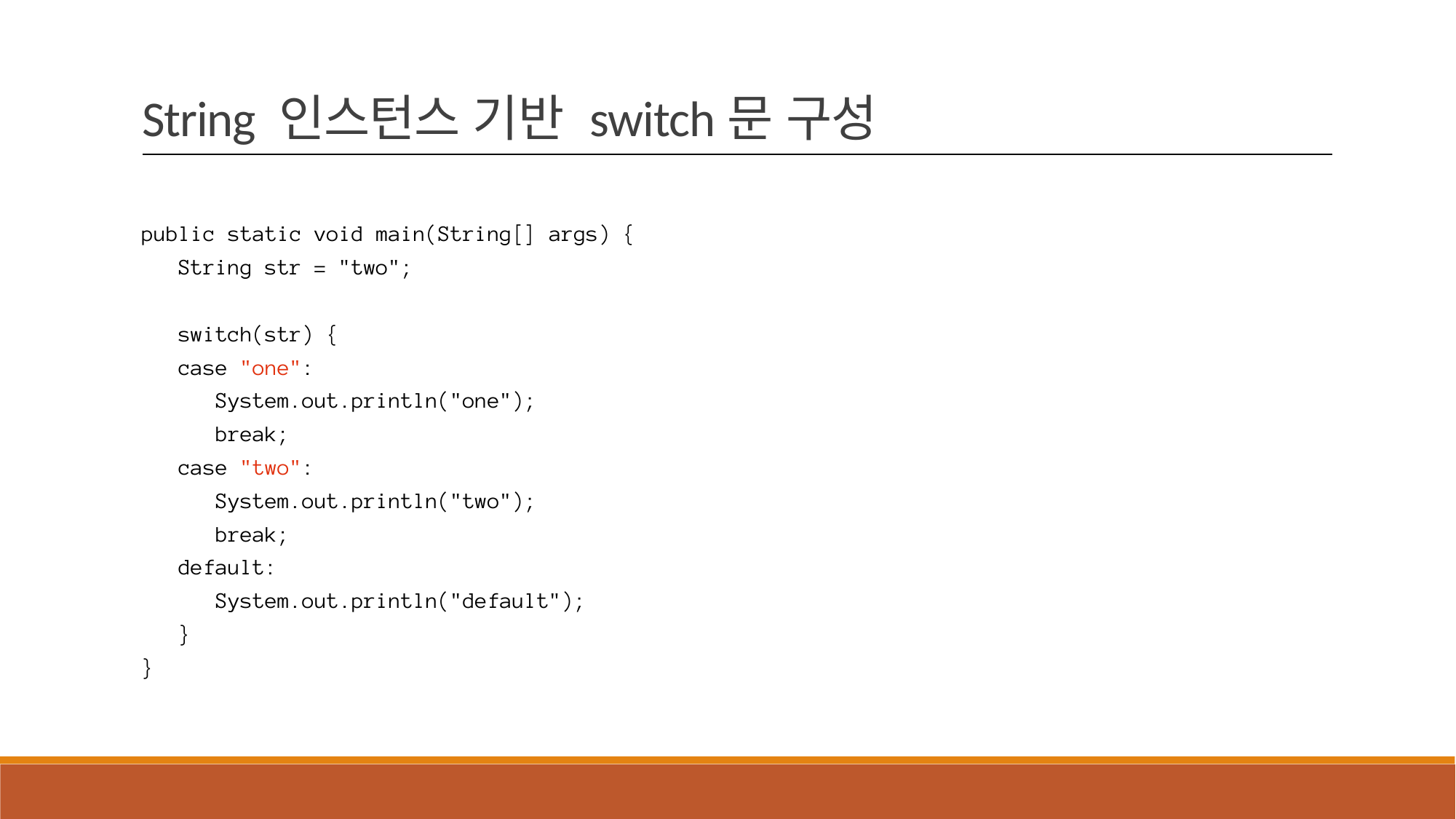

String 인스턴스 기반 switch문 구성
public static void main(String[] args) {
   String str = "two";

   switch(str) {
   case "one":
      System.out.println("one");
      break;
   case "two":
      System.out.println("two");
      break;
   default:
      System.out.println("default");
   }
}